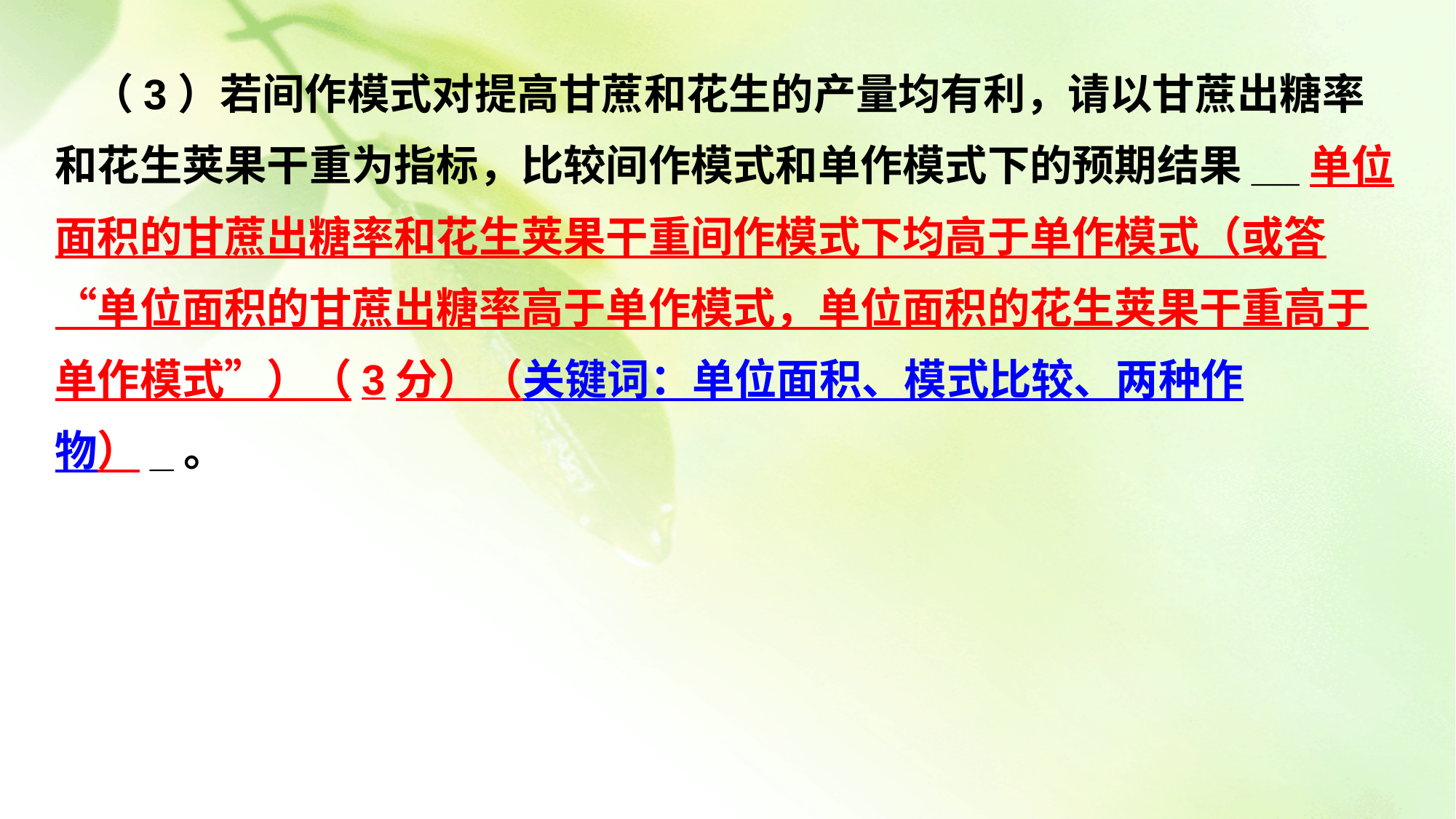

（3）若间作模式对提高甘蔗和花生的产量均有利，请以甘蔗出糖率和花生荚果干重为指标，比较间作模式和单作模式下的预期结果__单位面积的甘蔗出糖率和花生荚果干重间作模式下均高于单作模式（或答“单位面积的甘蔗出糖率高于单作模式，单位面积的花生荚果干重高于单作模式”）（3分）（关键词：单位面积、模式比较、两种作物）_。